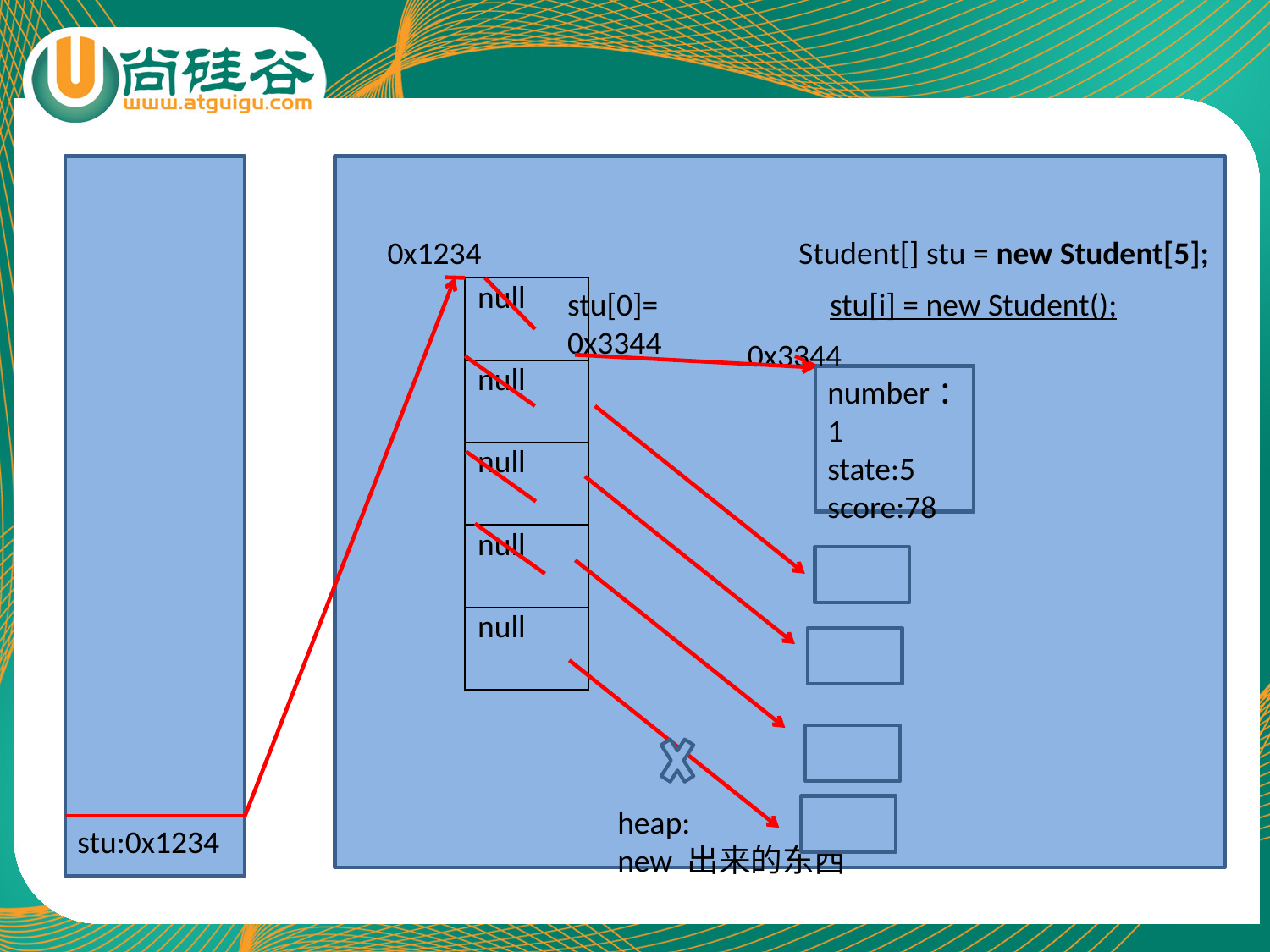

0x1234
Student[] stu = new Student[5];
| null |
| --- |
| null |
| null |
| null |
| null |
stu[0]=0x3344
stu[i] = new Student();
0x3344

number：1
state:5
score:78

heap:
new 出来的东西

stu:0x1234